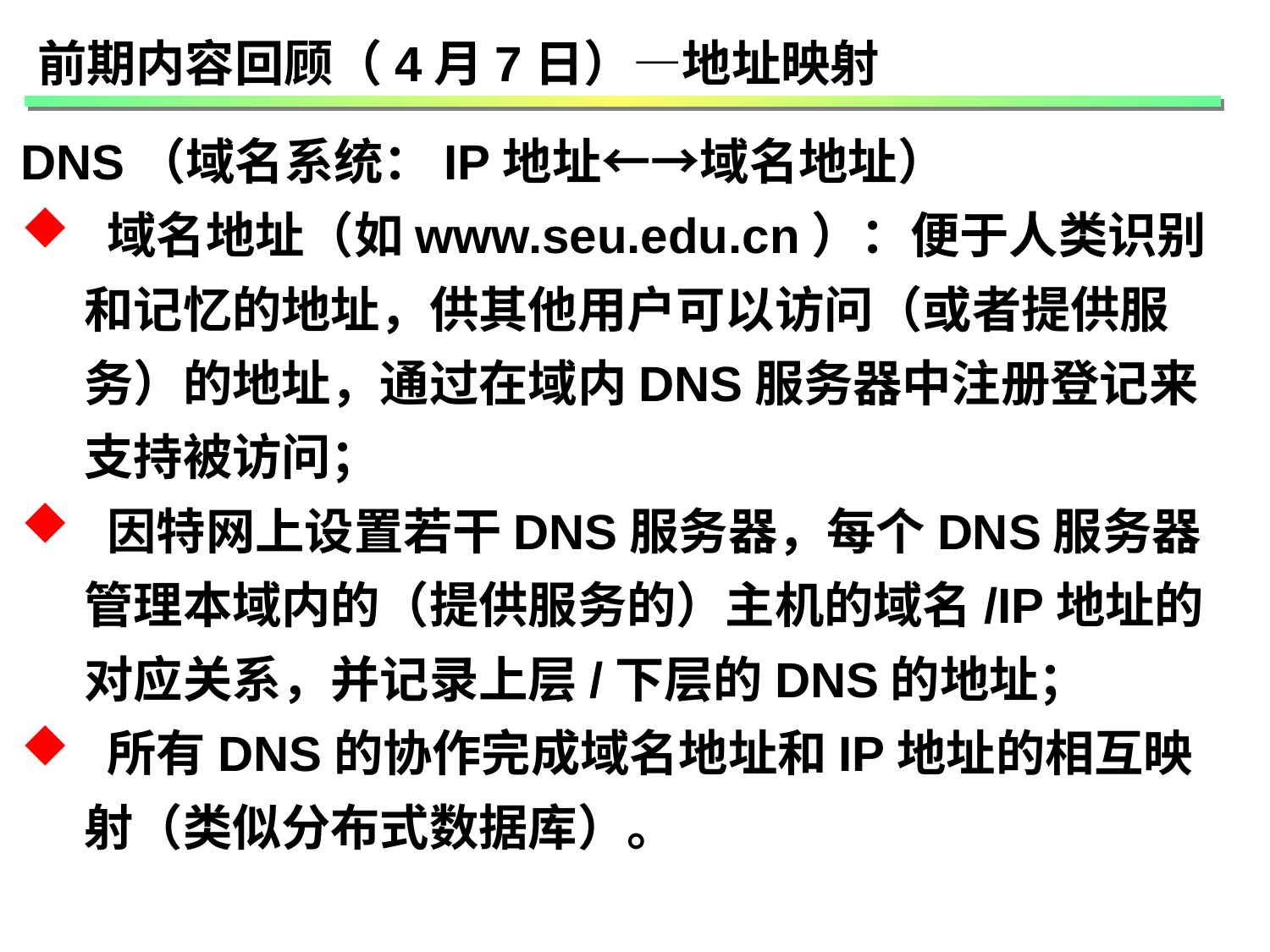

前期内容回顾（4月7日）—地址映射

DNS（域名系统：IP地址←→域名地址）
 域名地址（如www.seu.edu.cn）：便于人类识别和记忆的地址，供其他用户可以访问（或者提供服务）的地址，通过在域内DNS服务器中注册登记来支持被访问；
 因特网上设置若干DNS服务器，每个DNS服务器管理本域内的（提供服务的）主机的域名/IP地址的对应关系，并记录上层/下层的DNS的地址；
 所有DNS的协作完成域名地址和IP地址的相互映射（类似分布式数据库）。